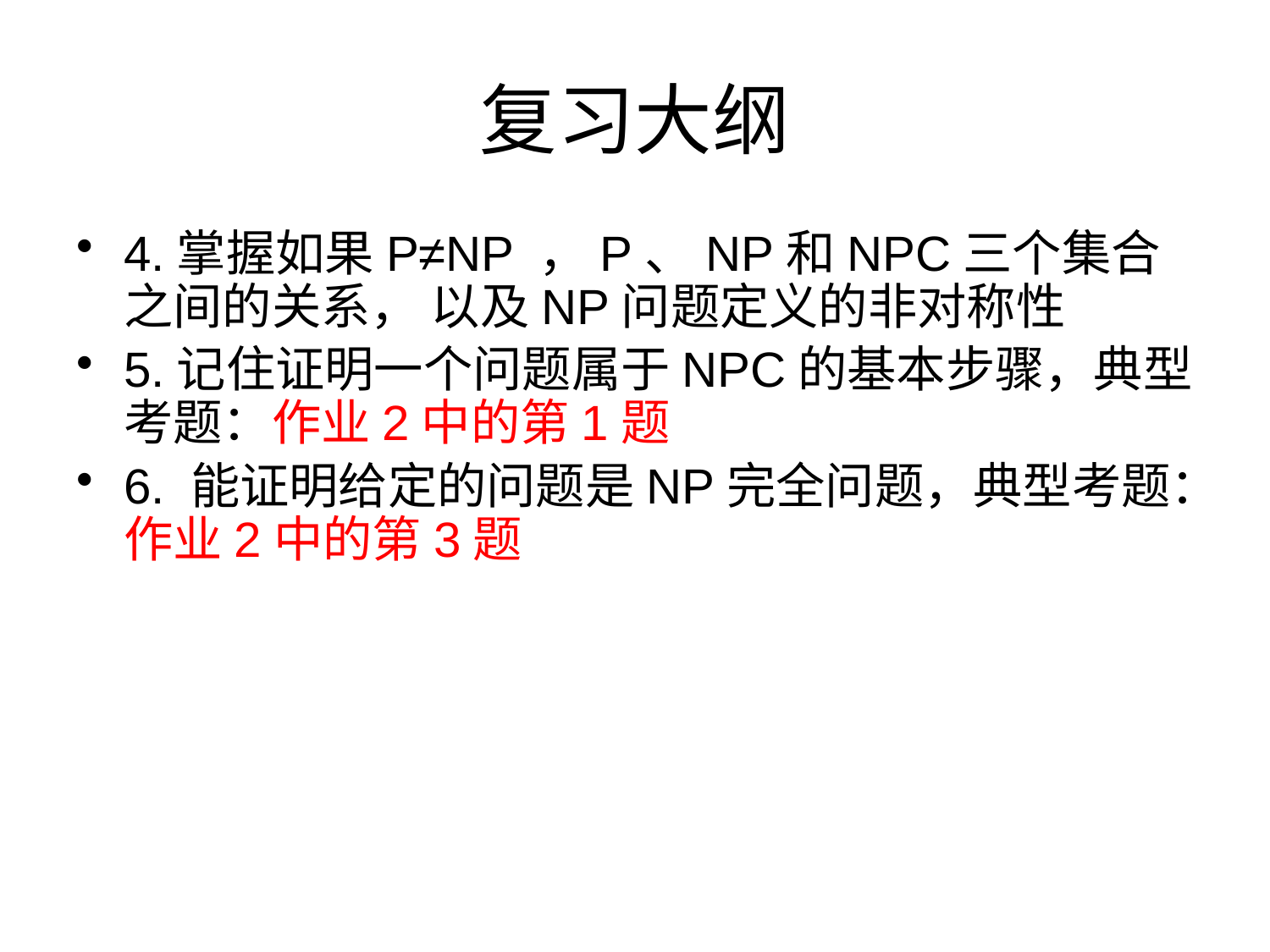

# 复习大纲
4.掌握如果P≠NP ，P、NP和NPC三个集合之间的关系， 以及NP问题定义的非对称性
5.记住证明一个问题属于NPC的基本步骤，典型考题：作业2中的第1题
6. 能证明给定的问题是NP完全问题，典型考题：作业2中的第3题